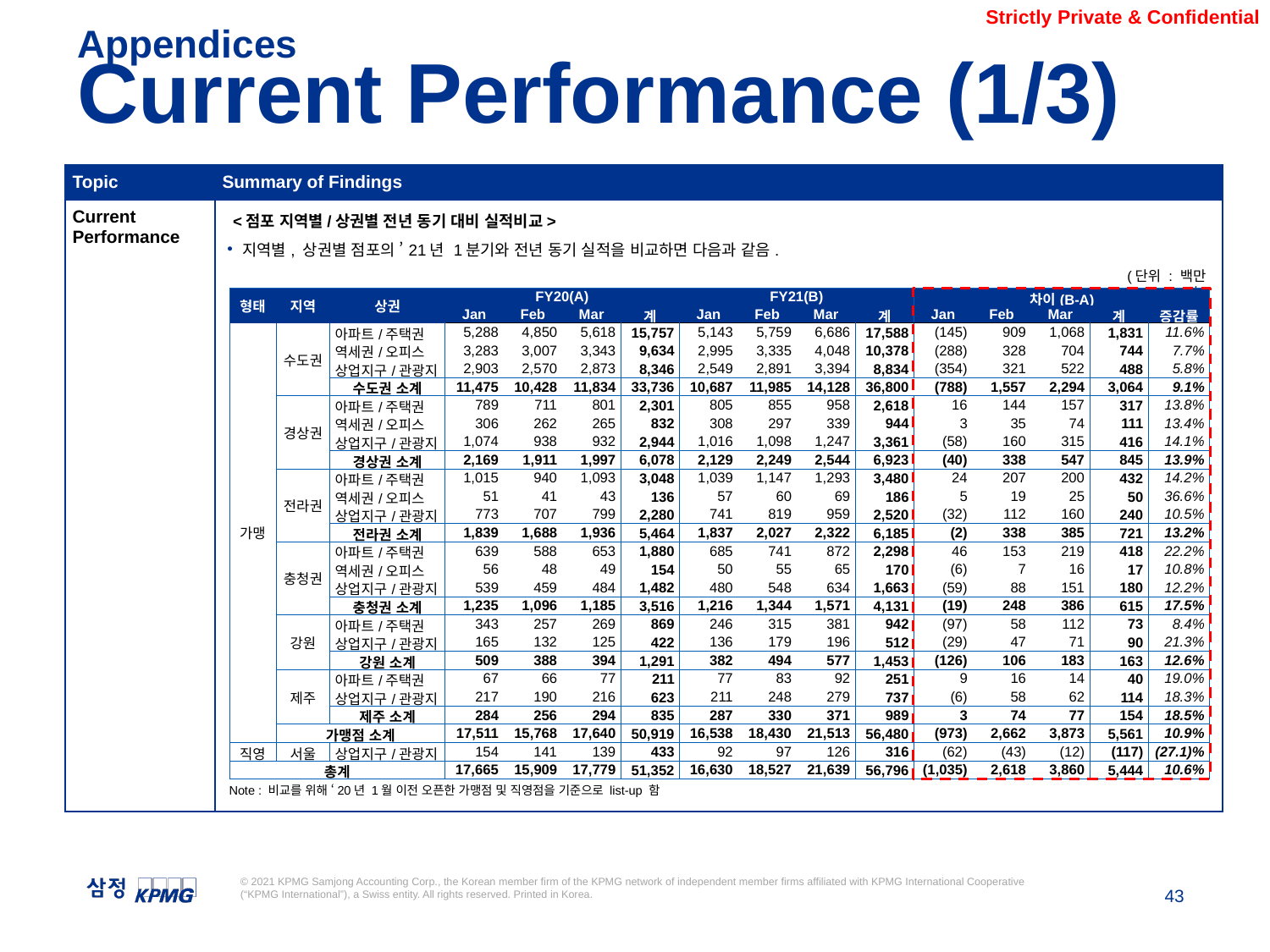

Appendices
Current Performance (1/3)
| Topic | Summary of Findings |
| --- | --- |
| Current Performance | 지역별, 상권별 점포의 ’21년 1분기와 전년 동기 실적을 비교하면 다음과 같음. |
<점포 지역별/상권별 전년 동기 대비 실적비교>
(단위 : 백만원)
| 형태 | 지역 | 상권 | FY20(A) |  |  |  | FY21(B) |  |  |  | 차이(B-A) |  |  |  |  |
| --- | --- | --- | --- | --- | --- | --- | --- | --- | --- | --- | --- | --- | --- | --- | --- |
|  |  |  | Jan | Feb | Mar | 계 | Jan | Feb | Mar | 계 | Jan | Feb | Mar | 계 | 증감률 |
| 가맹 | 수도권 | 아파트/주택권 | 5,288 | 4,850 | 5,618 | 15,757 | 5,143 | 5,759 | 6,686 | 17,588 | (145) | 909 | 1,068 | 1,831 | 11.6% |
|  |  | 역세권/오피스 | 3,283 | 3,007 | 3,343 | 9,634 | 2,995 | 3,335 | 4,048 | 10,378 | (288) | 328 | 704 | 744 | 7.7% |
|  |  | 상업지구/관광지 | 2,903 | 2,570 | 2,873 | 8,346 | 2,549 | 2,891 | 3,394 | 8,834 | (354) | 321 | 522 | 488 | 5.8% |
|  |  | 수도권 소계 | 11,475 | 10,428 | 11,834 | 33,736 | 10,687 | 11,985 | 14,128 | 36,800 | (788) | 1,557 | 2,294 | 3,064 | 9.1% |
|  | 경상권 | 아파트/주택권 | 789 | 711 | 801 | 2,301 | 805 | 855 | 958 | 2,618 | 16 | 144 | 157 | 317 | 13.8% |
|  |  | 역세권/오피스 | 306 | 262 | 265 | 832 | 308 | 297 | 339 | 944 | 3 | 35 | 74 | 111 | 13.4% |
|  |  | 상업지구/관광지 | 1,074 | 938 | 932 | 2,944 | 1,016 | 1,098 | 1,247 | 3,361 | (58) | 160 | 315 | 416 | 14.1% |
|  |  | 경상권 소계 | 2,169 | 1,911 | 1,997 | 6,078 | 2,129 | 2,249 | 2,544 | 6,923 | (40) | 338 | 547 | 845 | 13.9% |
|  | 전라권 | 아파트/주택권 | 1,015 | 940 | 1,093 | 3,048 | 1,039 | 1,147 | 1,293 | 3,480 | 24 | 207 | 200 | 432 | 14.2% |
|  |  | 역세권/오피스 | 51 | 41 | 43 | 136 | 57 | 60 | 69 | 186 | 5 | 19 | 25 | 50 | 36.6% |
|  |  | 상업지구/관광지 | 773 | 707 | 799 | 2,280 | 741 | 819 | 959 | 2,520 | (32) | 112 | 160 | 240 | 10.5% |
|  |  | 전라권 소계 | 1,839 | 1,688 | 1,936 | 5,464 | 1,837 | 2,027 | 2,322 | 6,185 | (2) | 338 | 385 | 721 | 13.2% |
|  | 충청권 | 아파트/주택권 | 639 | 588 | 653 | 1,880 | 685 | 741 | 872 | 2,298 | 46 | 153 | 219 | 418 | 22.2% |
|  |  | 역세권/오피스 | 56 | 48 | 49 | 154 | 50 | 55 | 65 | 170 | (6) | 7 | 16 | 17 | 10.8% |
|  |  | 상업지구/관광지 | 539 | 459 | 484 | 1,482 | 480 | 548 | 634 | 1,663 | (59) | 88 | 151 | 180 | 12.2% |
|  |  | 충청권 소계 | 1,235 | 1,096 | 1,185 | 3,516 | 1,216 | 1,344 | 1,571 | 4,131 | (19) | 248 | 386 | 615 | 17.5% |
|  | 강원 | 아파트/주택권 | 343 | 257 | 269 | 869 | 246 | 315 | 381 | 942 | (97) | 58 | 112 | 73 | 8.4% |
|  |  | 상업지구/관광지 | 165 | 132 | 125 | 422 | 136 | 179 | 196 | 512 | (29) | 47 | 71 | 90 | 21.3% |
|  |  | 강원 소계 | 509 | 388 | 394 | 1,291 | 382 | 494 | 577 | 1,453 | (126) | 106 | 183 | 163 | 12.6% |
|  | 제주 | 아파트/주택권 | 67 | 66 | 77 | 211 | 77 | 83 | 92 | 251 | 9 | 16 | 14 | 40 | 19.0% |
|  |  | 상업지구/관광지 | 217 | 190 | 216 | 623 | 211 | 248 | 279 | 737 | (6) | 58 | 62 | 114 | 18.3% |
|  |  | 제주 소계 | 284 | 256 | 294 | 835 | 287 | 330 | 371 | 989 | 3 | 74 | 77 | 154 | 18.5% |
|  | 가맹점 소계 |  | 17,511 | 15,768 | 17,640 | 50,919 | 16,538 | 18,430 | 21,513 | 56,480 | (973) | 2,662 | 3,873 | 5,561 | 10.9% |
| 직영 | 서울 | 상업지구/관광지 | 154 | 141 | 139 | 433 | 92 | 97 | 126 | 316 | (62) | (43) | (12) | (117) | (27.1)% |
| 총계 |  |  | 17,665 | 15,909 | 17,779 | 51,352 | 16,630 | 18,527 | 21,639 | 56,796 | (1,035) | 2,618 | 3,860 | 5,444 | 10.6% |

Note : 비교를 위해 ‘20년 1월 이전 오픈한 가맹점 및 직영점을 기준으로 list-up 함